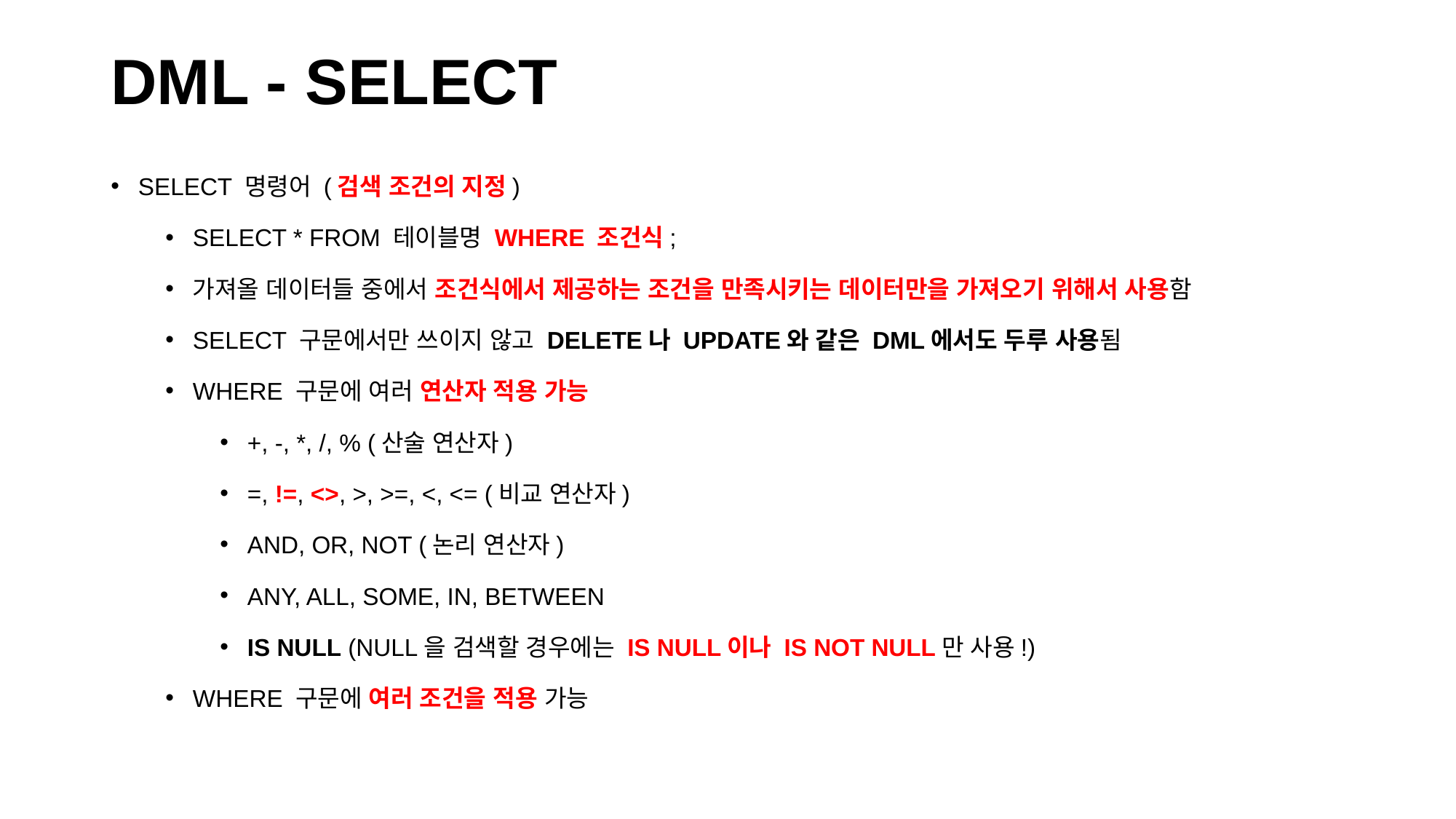

# DML - SELECT
SELECT 명령어 (검색 조건의 지정)
SELECT * FROM 테이블명 WHERE 조건식;
가져올 데이터들 중에서 조건식에서 제공하는 조건을 만족시키는 데이터만을 가져오기 위해서 사용함
SELECT 구문에서만 쓰이지 않고 DELETE나 UPDATE와 같은 DML에서도 두루 사용됨
WHERE 구문에 여러 연산자 적용 가능
+, -, *, /, % (산술 연산자)
=, !=, <>, >, >=, <, <= (비교 연산자)
AND, OR, NOT (논리 연산자)
ANY, ALL, SOME, IN, BETWEEN
IS NULL (NULL을 검색할 경우에는 IS NULL이나 IS NOT NULL만 사용!)
WHERE 구문에 여러 조건을 적용 가능